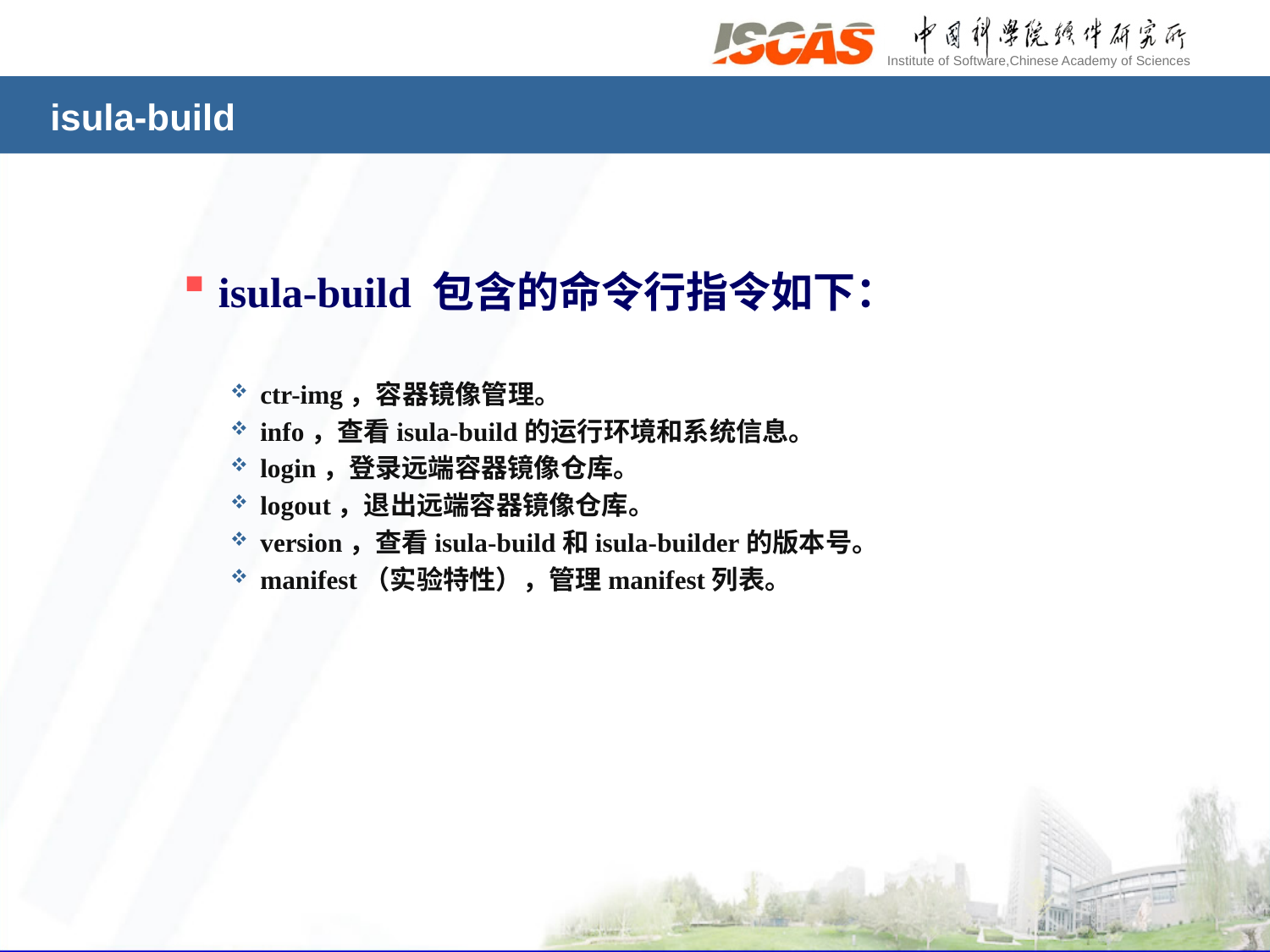

# isula-build
isula-build 包含的命令行指令如下：

ctr-img，容器镜像管理。
info，查看isula-build的运行环境和系统信息。
login，登录远端容器镜像仓库。
logout，退出远端容器镜像仓库。
version，查看isula-build和isula-builder的版本号。
manifest（实验特性），管理manifest列表。